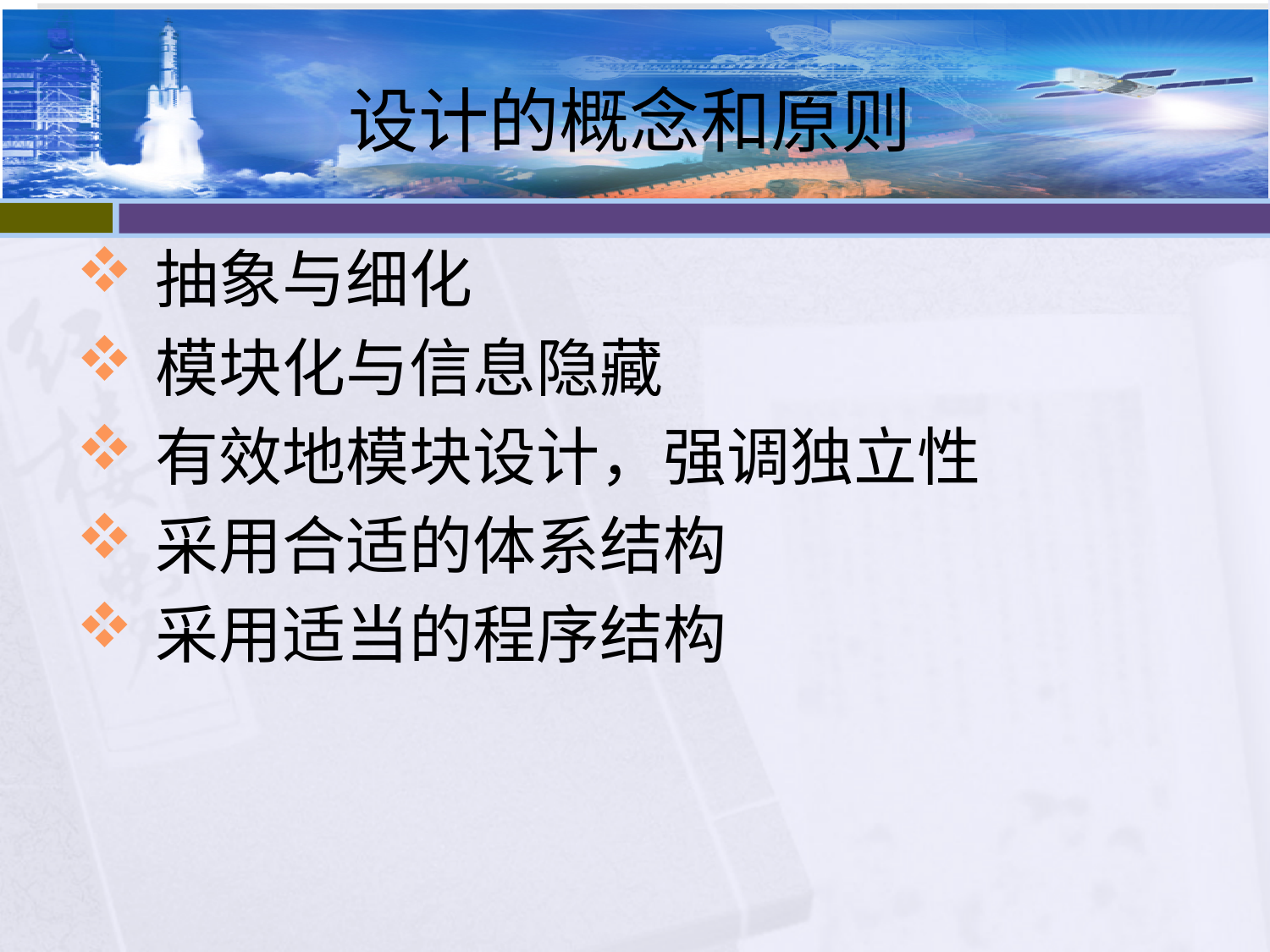

# 设计的概念和原则

抽象与细化
模块化与信息隐藏
有效地模块设计，强调独立性
采用合适的体系结构
采用适当的程序结构